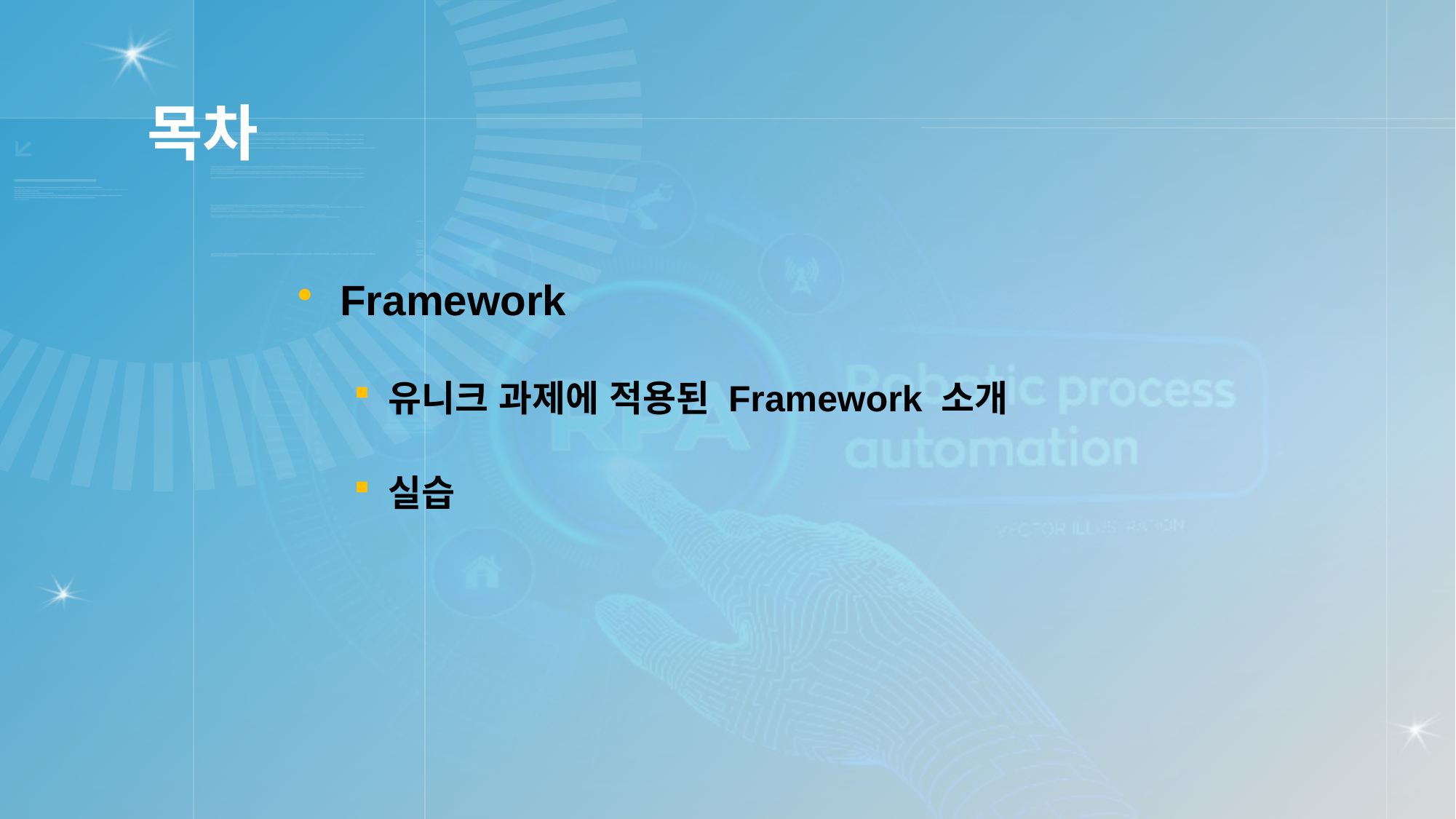

목차
Framework
유니크 과제에 적용된 Framework 소개
실습